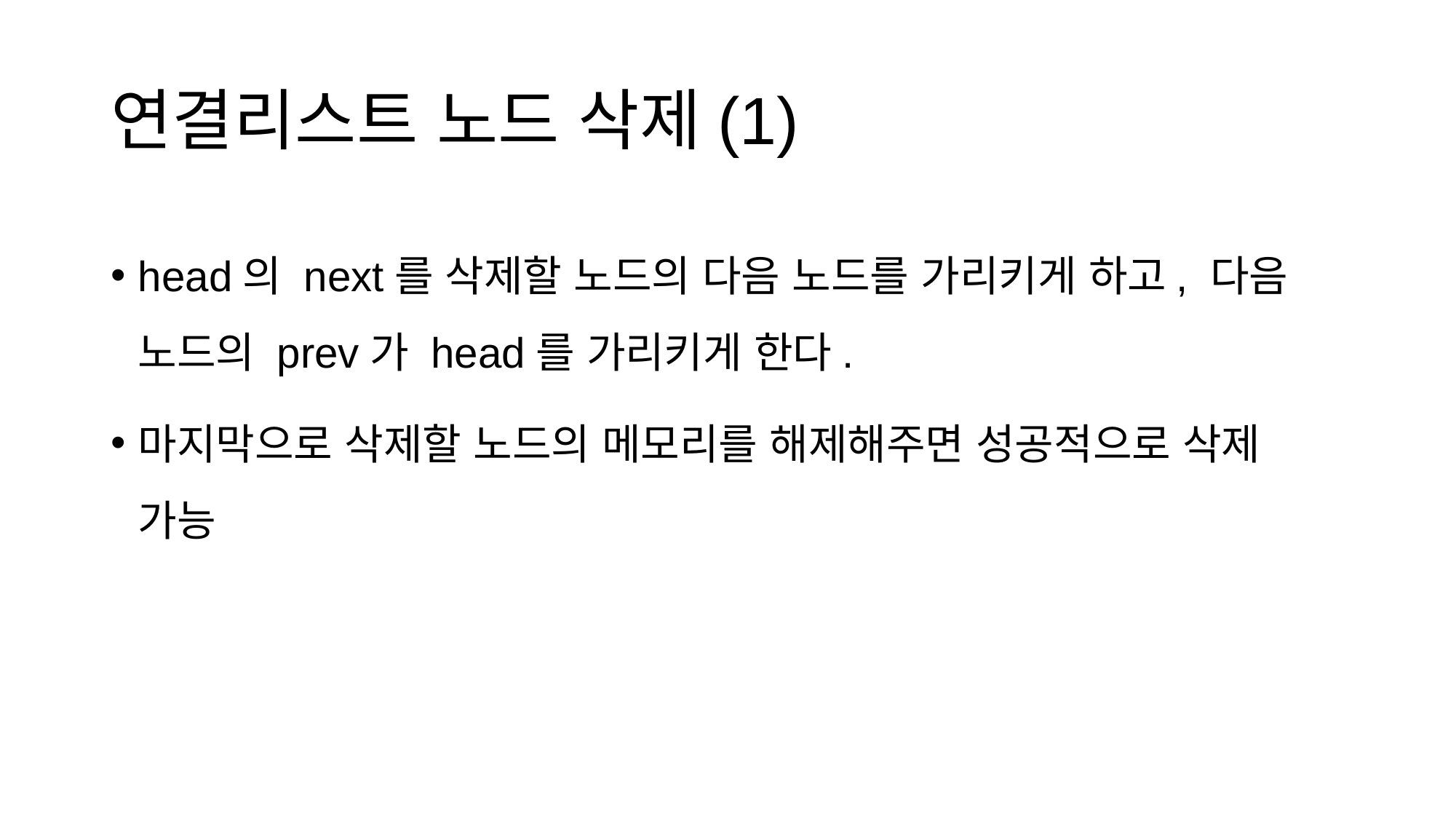

# 연결리스트 노드 삭제(1)
head의 next를 삭제할 노드의 다음 노드를 가리키게 하고, 다음 노드의 prev가 head를 가리키게 한다.
마지막으로 삭제할 노드의 메모리를 해제해주면 성공적으로 삭제 가능